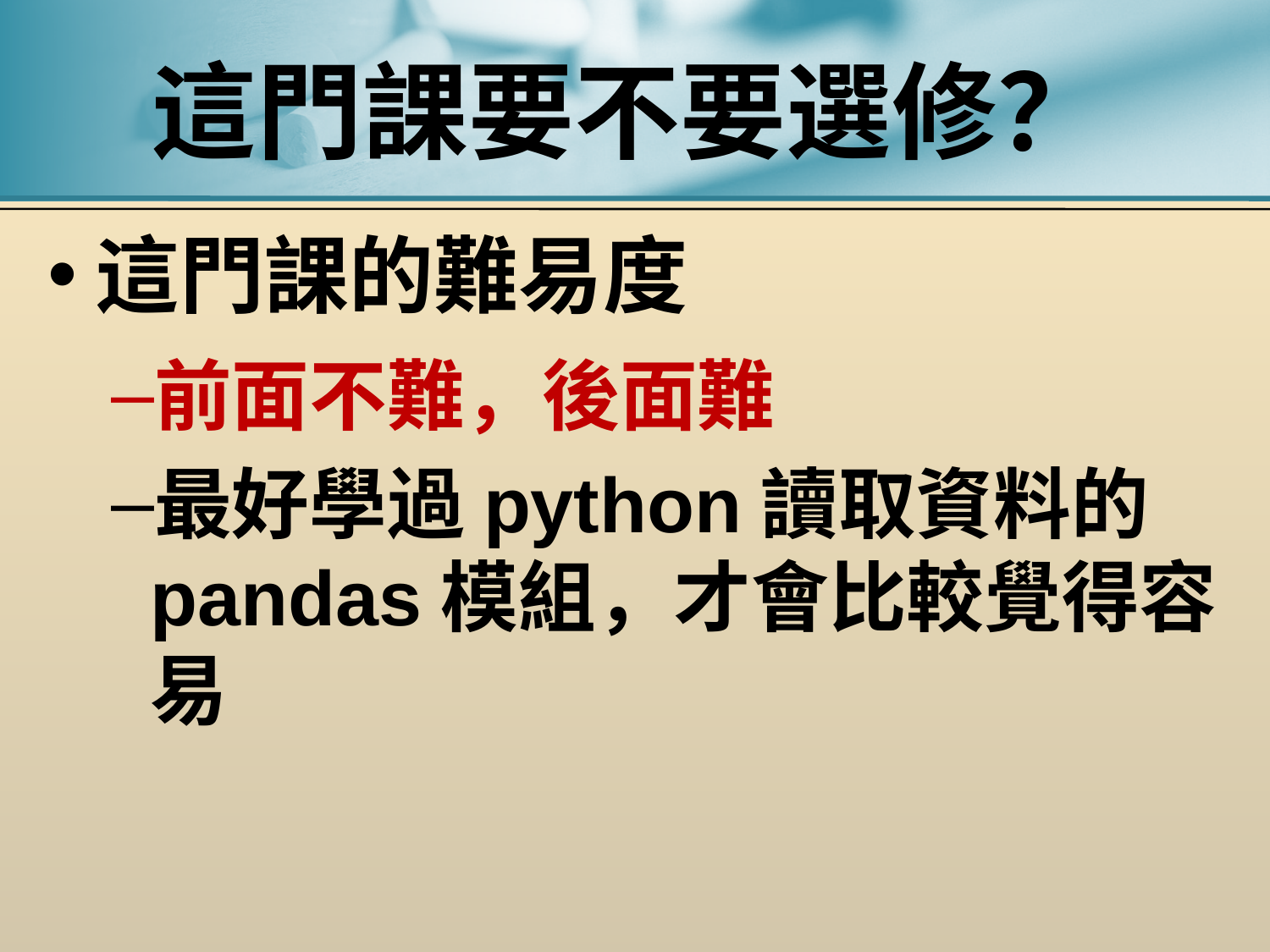

# 這門課要不要選修？
這門課的難易度
前面不難，後面難
最好學過python讀取資料的pandas模組，才會比較覺得容易